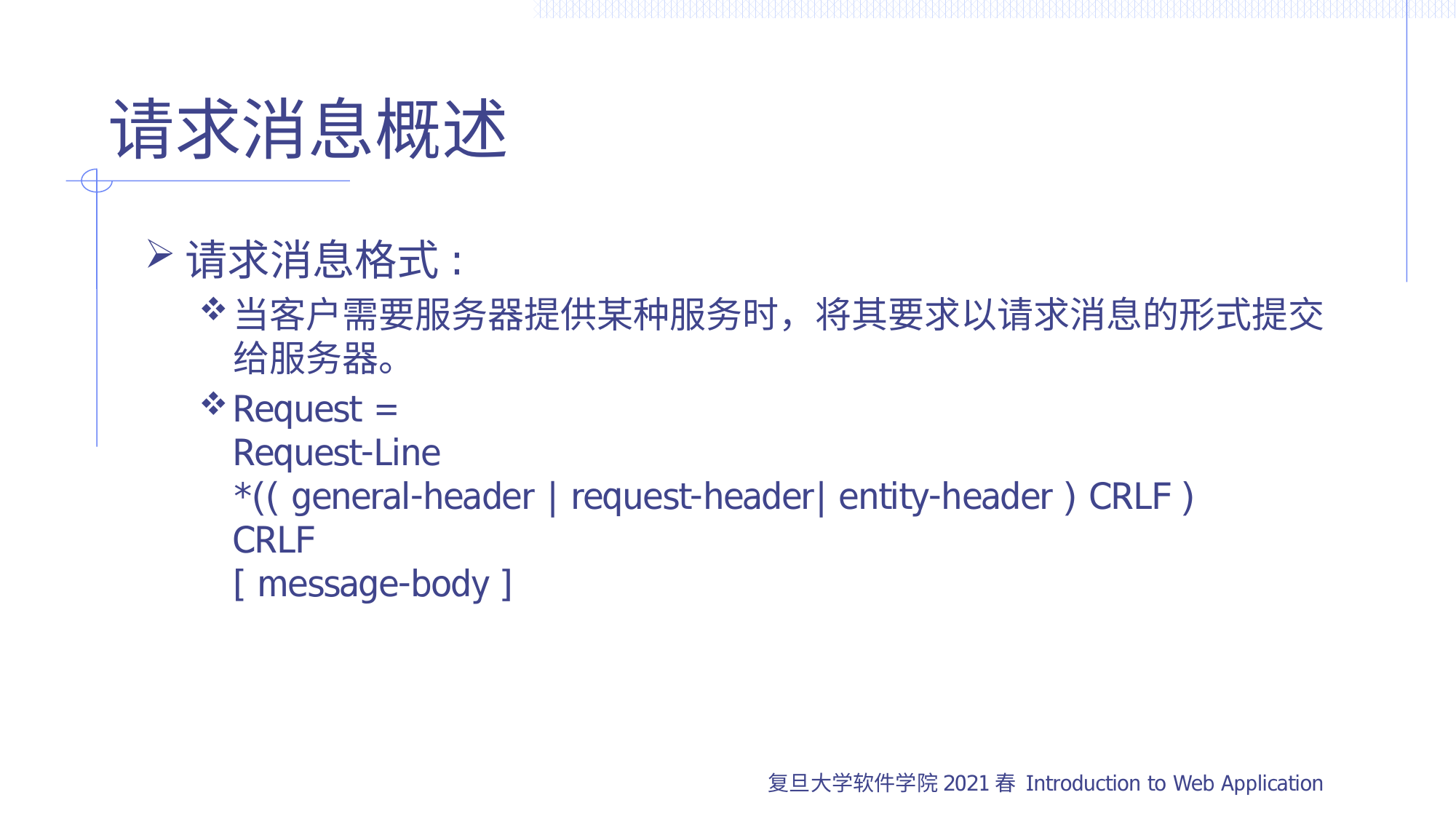

# 请求消息概述
请求消息格式:
当客户需要服务器提供某种服务时，将其要求以请求消息的形式提交给服务器。
Request =
Request-Line
*(( general-header | request-header| entity-header ) CRLF )
CRLF
[ message-body ]